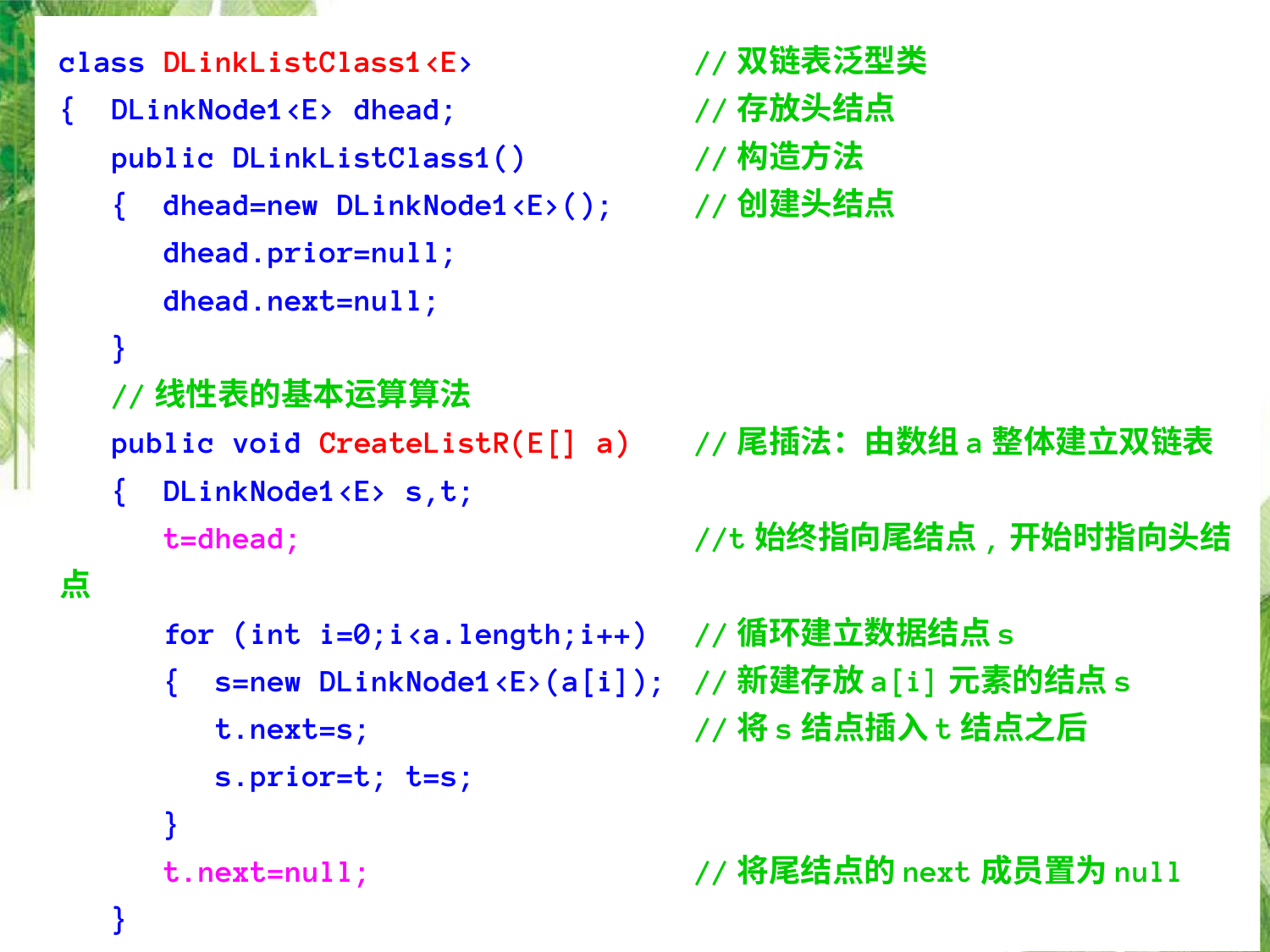

class DLinkListClass1<E>		//双链表泛型类
{  DLinkNode1<E> dhead;		//存放头结点
   public DLinkListClass1()		//构造方法
   {  dhead=new DLinkNode1<E>();	//创建头结点
      dhead.prior=null;
      dhead.next=null;
   }
   //线性表的基本运算算法
   public void CreateListR(E[] a)	//尾插法：由数组a整体建立双链表
   {  DLinkNode1<E> s,t;
      t=dhead;				//t始终指向尾结点,开始时指向头结点
      for (int i=0;i<a.length;i++)	//循环建立数据结点s
      {  s=new DLinkNode1<E>(a[i]);	//新建存放a[i]元素的结点s
         t.next=s;			//将s结点插入t结点之后
         s.prior=t; t=s;
      }
      t.next=null;			//将尾结点的next成员置为null
   }